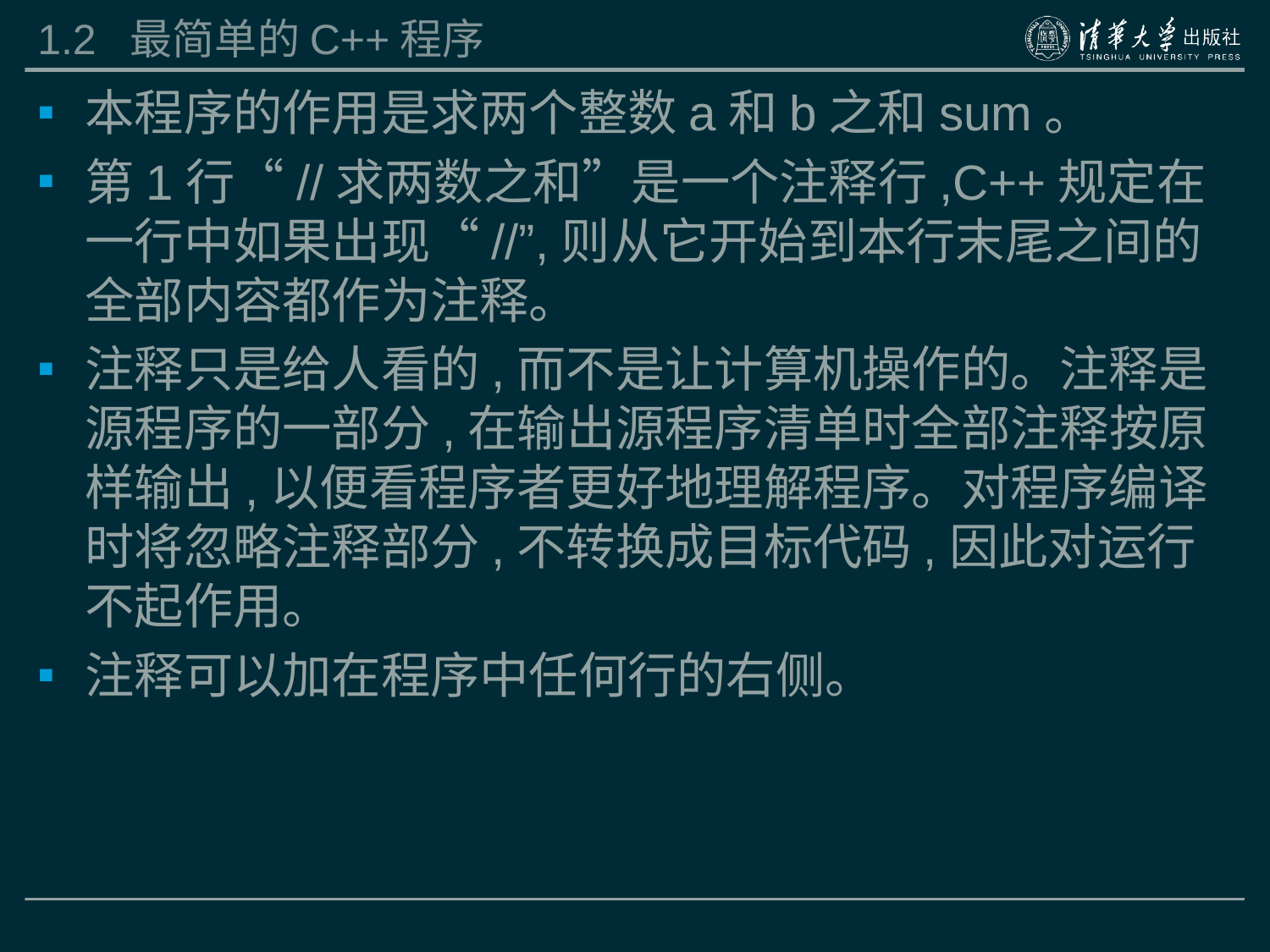

# 1.2  最简单的C++程序
本程序的作用是求两个整数a和b之和sum。
第1行“//求两数之和”是一个注释行,C++规定在一行中如果出现“//”,则从它开始到本行末尾之间的全部内容都作为注释。
注释只是给人看的,而不是让计算机操作的。注释是源程序的一部分,在输出源程序清单时全部注释按原样输出,以便看程序者更好地理解程序。对程序编译时将忽略注释部分,不转换成目标代码,因此对运行不起作用。
注释可以加在程序中任何行的右侧。